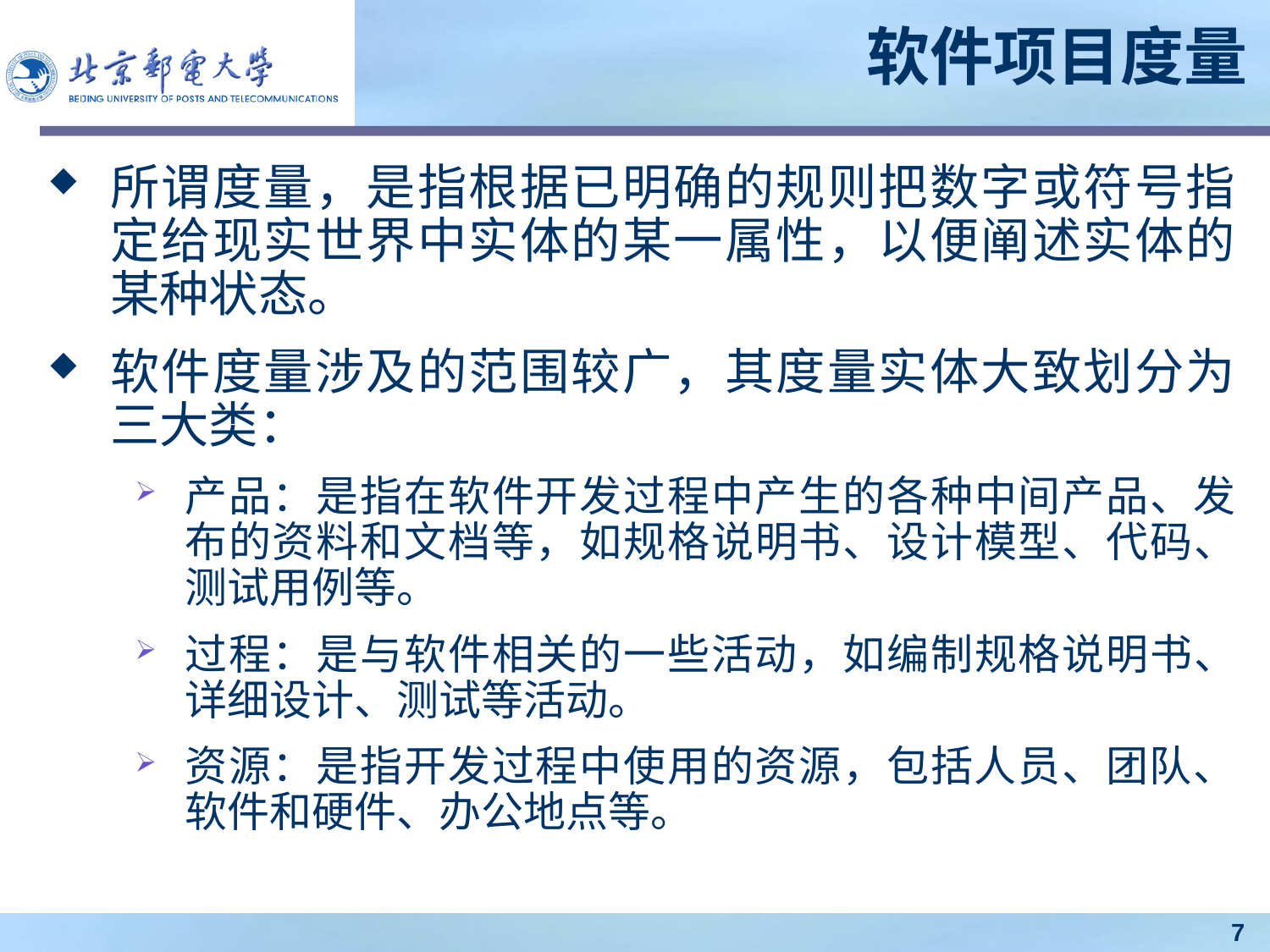

# 软件项目度量
所谓度量，是指根据已明确的规则把数字或符号指定给现实世界中实体的某一属性，以便阐述实体的某种状态。
软件度量涉及的范围较广，其度量实体大致划分为三大类：
产品：是指在软件开发过程中产生的各种中间产品、发布的资料和文档等，如规格说明书、设计模型、代码、测试用例等。
过程：是与软件相关的一些活动，如编制规格说明书、详细设计、测试等活动。
资源：是指开发过程中使用的资源，包括人员、团队、软件和硬件、办公地点等。